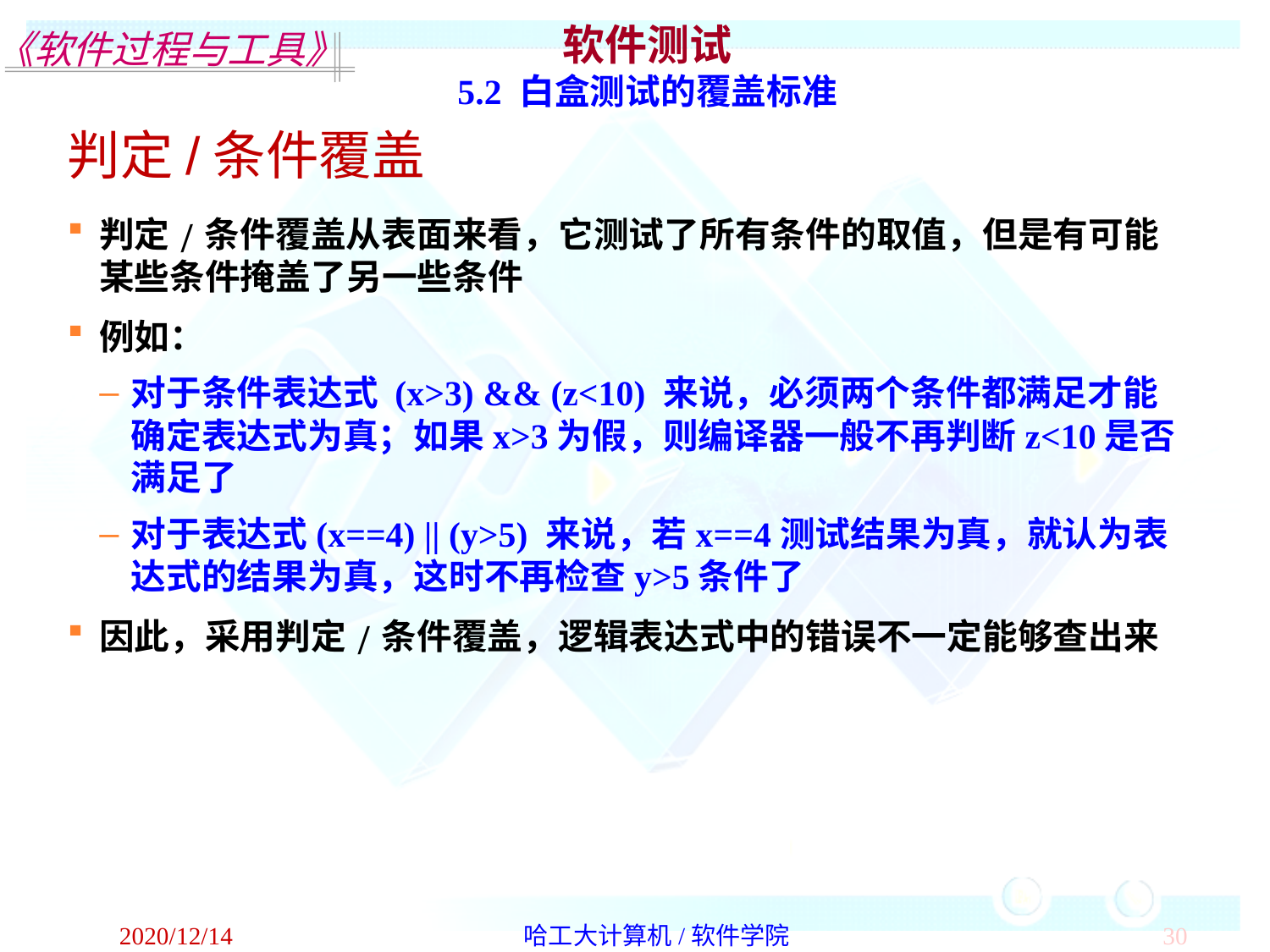

软件测试
5.2 白盒测试的覆盖标准
判定/条件覆盖
判定/条件覆盖从表面来看，它测试了所有条件的取值，但是有可能某些条件掩盖了另一些条件
例如：
对于条件表达式 (x>3) && (z<10) 来说，必须两个条件都满足才能确定表达式为真；如果x>3为假，则编译器一般不再判断z<10是否满足了
对于表达式(x==4) || (y>5) 来说，若x==4测试结果为真，就认为表达式的结果为真，这时不再检查y>5条件了
因此，采用判定/条件覆盖，逻辑表达式中的错误不一定能够查出来